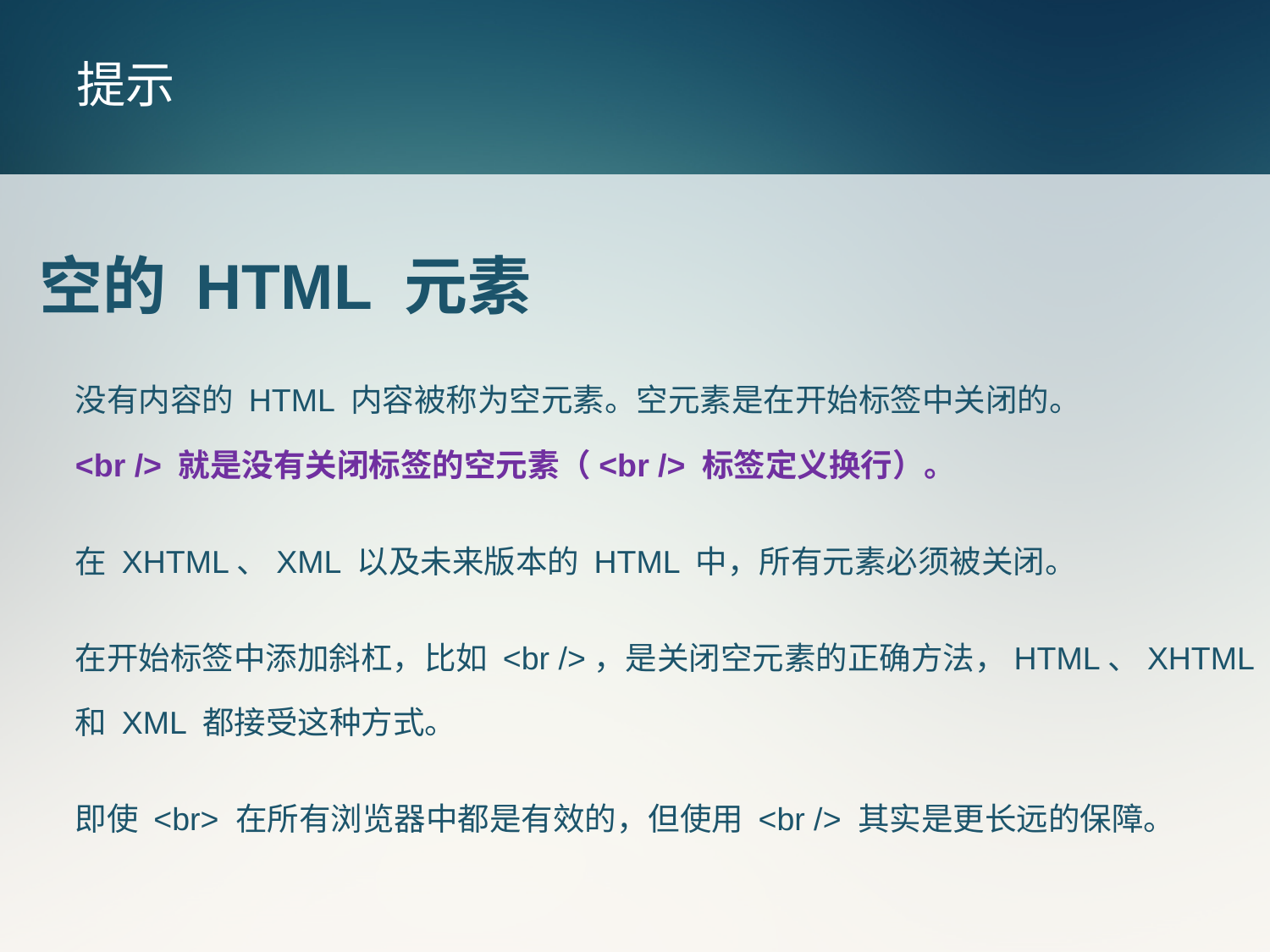

# 提示
空的 HTML 元素
	没有内容的 HTML 内容被称为空元素。空元素是在开始标签中关闭的。
<br /> 就是没有关闭标签的空元素（<br /> 标签定义换行）。
	在 XHTML、XML 以及未来版本的 HTML 中，所有元素必须被关闭。
	在开始标签中添加斜杠，比如 <br />，是关闭空元素的正确方法，HTML、XHTML 和 XML 都接受这种方式。
	即使 <br> 在所有浏览器中都是有效的，但使用 <br /> 其实是更长远的保障。